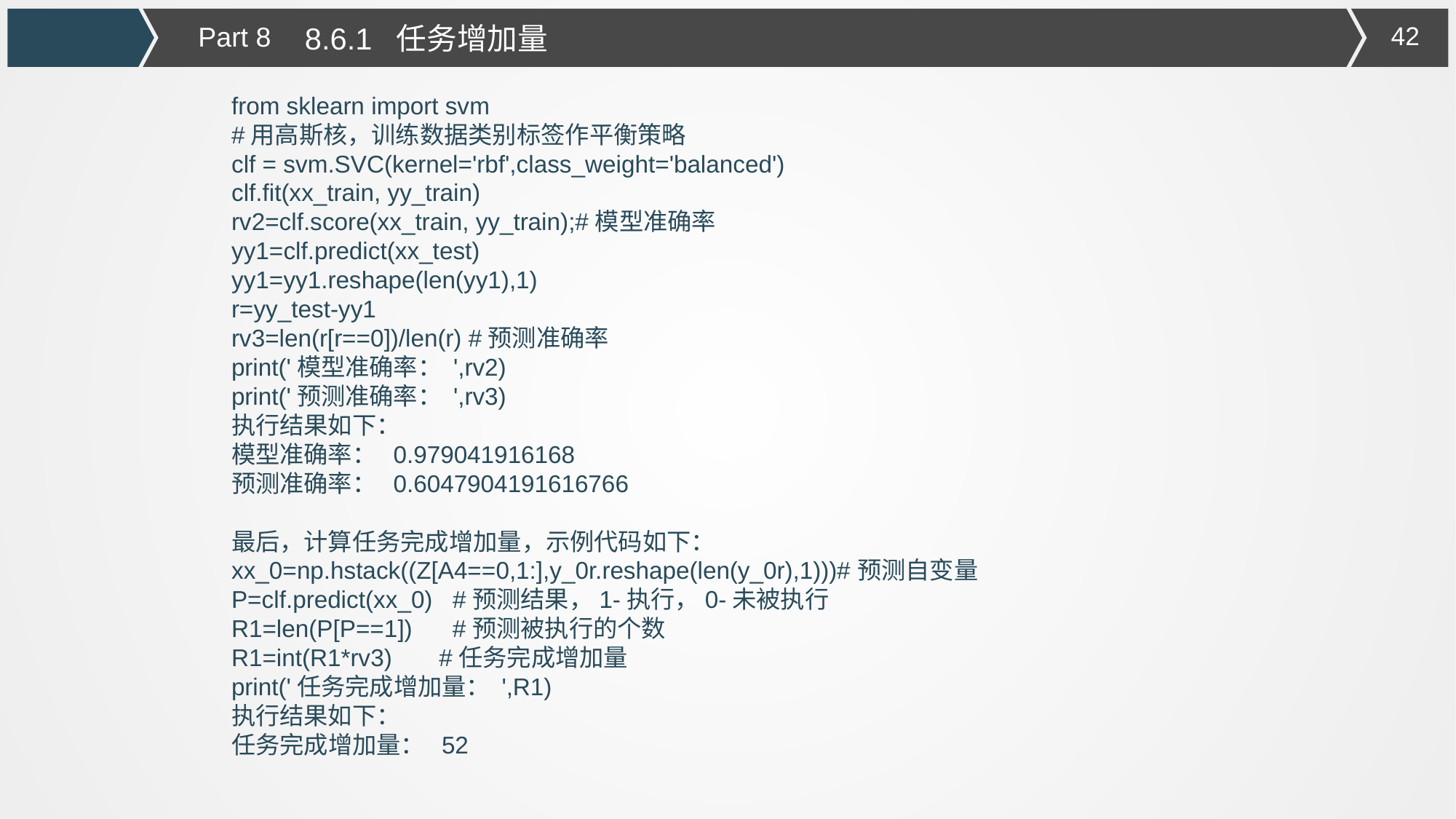

Part 8
8.6.1  任务增加量
from sklearn import svm
#用高斯核，训练数据类别标签作平衡策略
clf = svm.SVC(kernel='rbf',class_weight='balanced')
clf.fit(xx_train, yy_train)
rv2=clf.score(xx_train, yy_train);#模型准确率
yy1=clf.predict(xx_test)
yy1=yy1.reshape(len(yy1),1)
r=yy_test-yy1
rv3=len(r[r==0])/len(r) #预测准确率
print('模型准确率： ',rv2)
print('预测准确率： ',rv3)
执行结果如下：
模型准确率：  0.979041916168
预测准确率：  0.6047904191616766

最后，计算任务完成增加量，示例代码如下：
xx_0=np.hstack((Z[A4==0,1:],y_0r.reshape(len(y_0r),1)))#预测自变量
P=clf.predict(xx_0)   #预测结果，1-执行，0-未被执行
R1=len(P[P==1])      #预测被执行的个数
R1=int(R1*rv3)       #任务完成增加量
print('任务完成增加量： ',R1)
执行结果如下：
任务完成增加量：  52